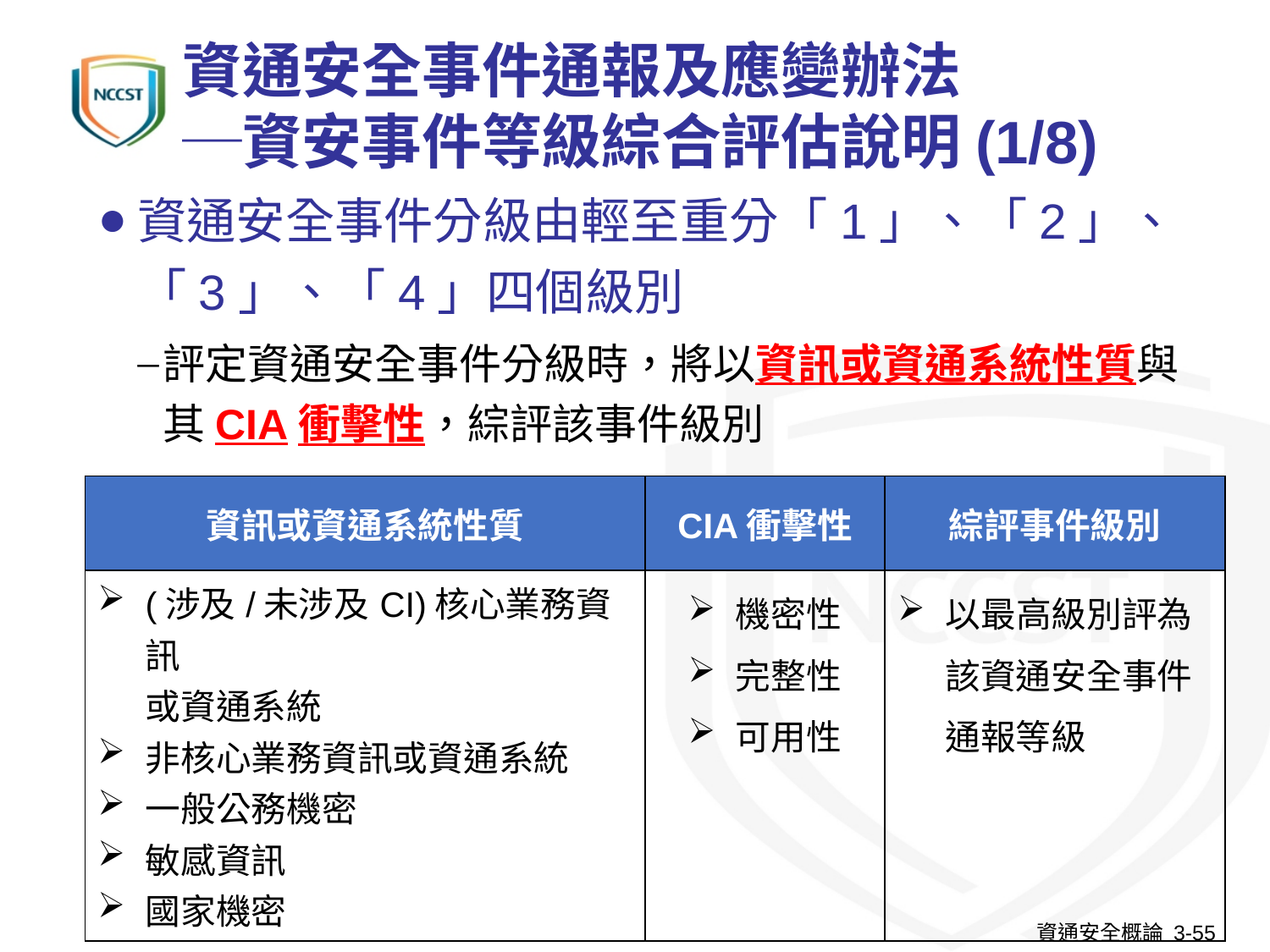

資通安全事件通報及應變辦法
─資安事件等級綜合評估說明(1/8)
資通安全事件分級由輕至重分「1」、「2」、「3」、「4」四個級別
評定資通安全事件分級時，將以資訊或資通系統性質與其CIA衝擊性，綜評該事件級別

| 資訊或資通系統性質 | CIA衝擊性 | 綜評事件級別 |
| --- | --- | --- |
| (涉及/未涉及CI)核心業務資訊 或資通系統 非核心業務資訊或資通系統 一般公務機密 敏感資訊 國家機密 | 機密性 完整性 可用性 | 以最高級別評為該資通安全事件通報等級 |